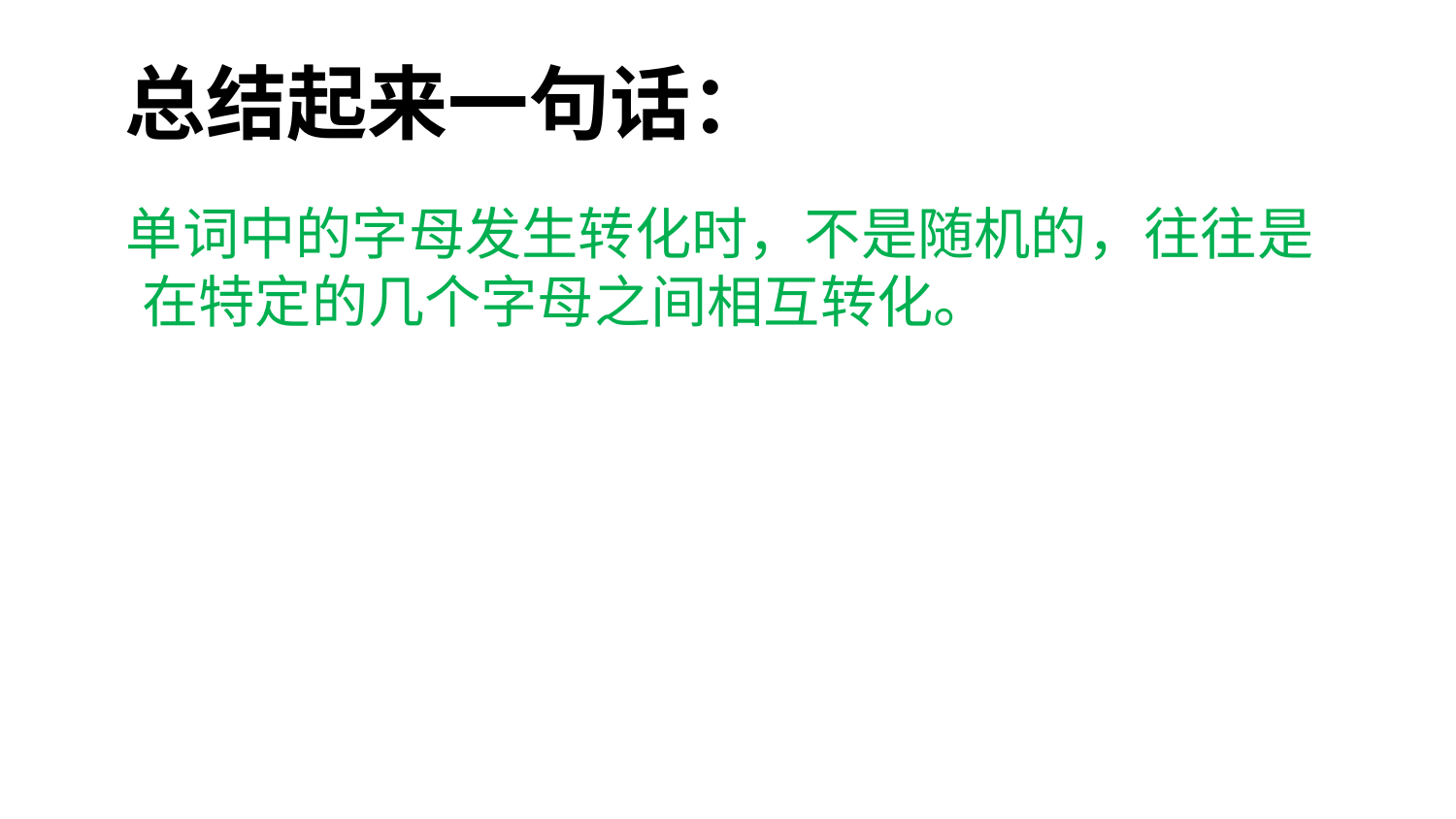

# 总结起来一句话：
  单词中的字母发生转化时，不是随机的，往往是在特定的几个字母之间相互转化。